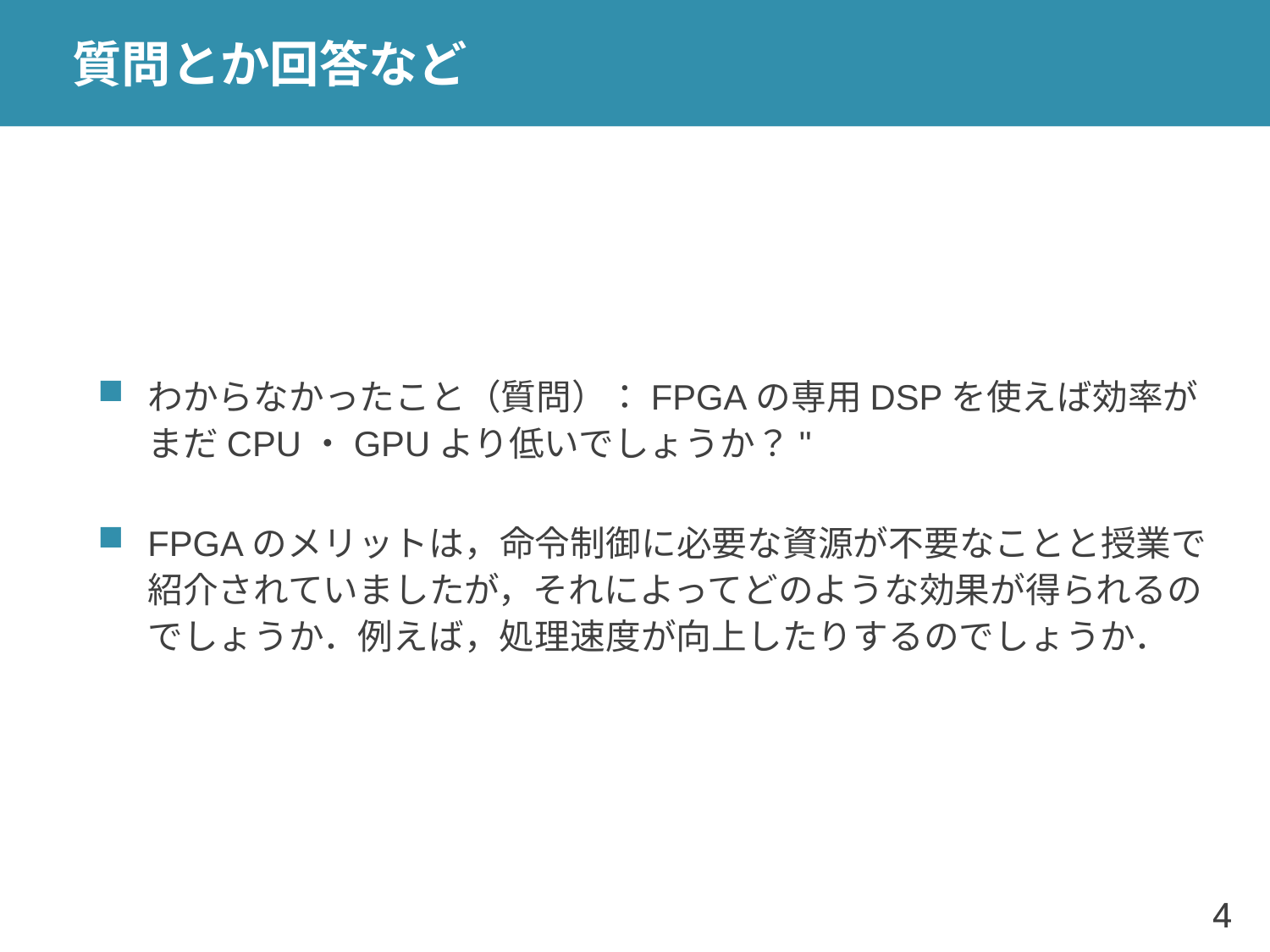

# 質問とか回答など
わからなかったこと（質問）：FPGAの専用DSPを使えば効率がまだCPU・GPUより低いでしょうか？"
FPGAのメリットは，命令制御に必要な資源が不要なことと授業で紹介されていましたが，それによってどのような効果が得られるのでしょうか．例えば，処理速度が向上したりするのでしょうか．